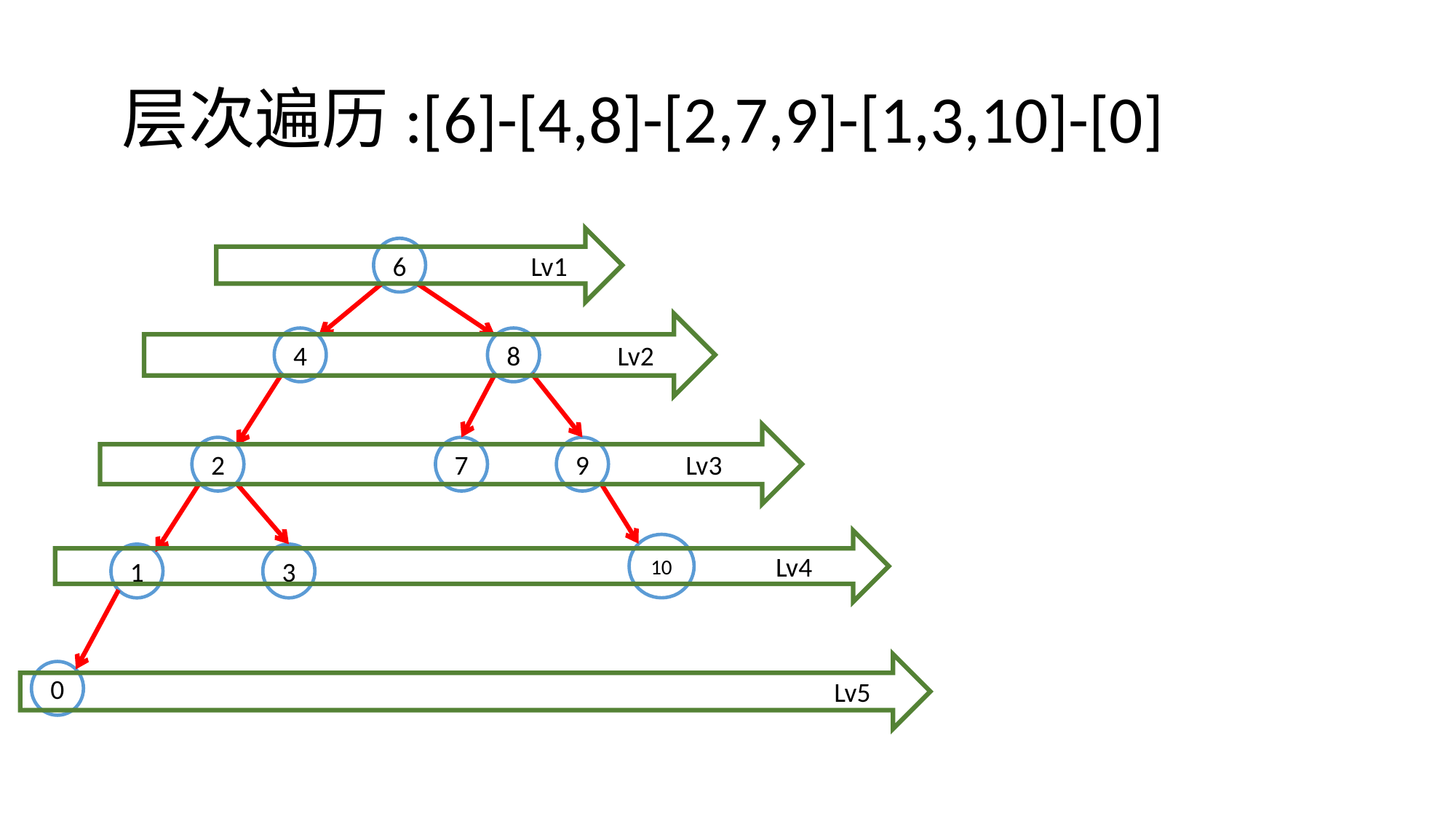

# 层次遍历:[6]-[4,8]-[2,7,9]-[1,3,10]-[0]
                                             Lv1
6
4
8
2
7
9
10
1
3
0
                                                                      Lv2
                                                                                     Lv3
                                                                                                           Lv4
                                                                                                                             Lv5